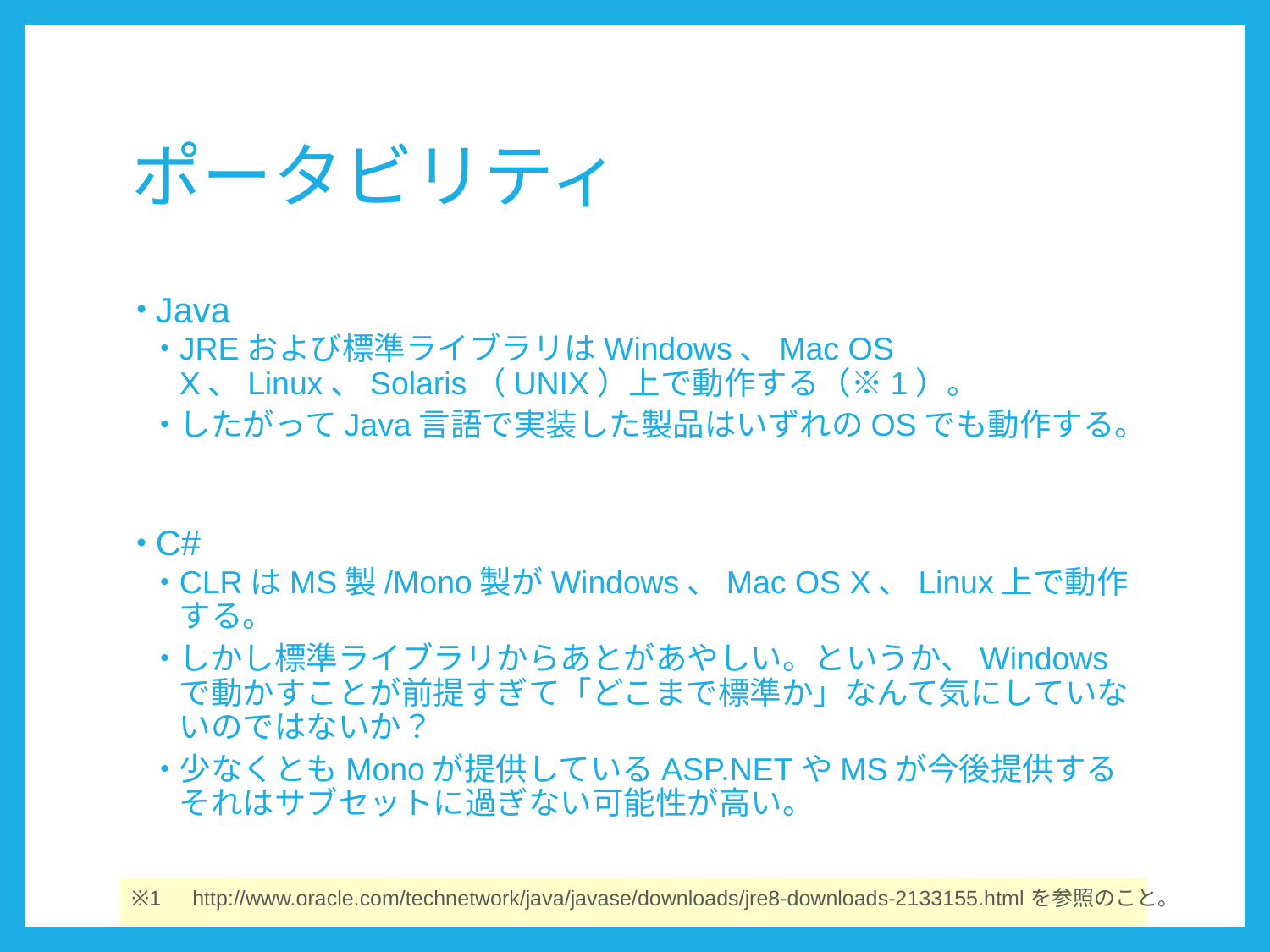

# ポータビリティ
Java
JREおよび標準ライブラリはWindows、Mac OS X、Linux、Solaris（UNIX）上で動作する（※1）。
したがってJava言語で実装した製品はいずれのOSでも動作する。

C#
CLRはMS製/Mono製がWindows、Mac OS X、Linux上で動作する。
しかし標準ライブラリからあとがあやしい。というか、Windowsで動かすことが前提すぎて「どこまで標準か」なんて気にしていないのではないか？
少なくともMonoが提供しているASP.NETやMSが今後提供するそれはサブセットに過ぎない可能性が高い。
※1　http://www.oracle.com/technetwork/java/javase/downloads/jre8-downloads-2133155.htmlを参照のこと。